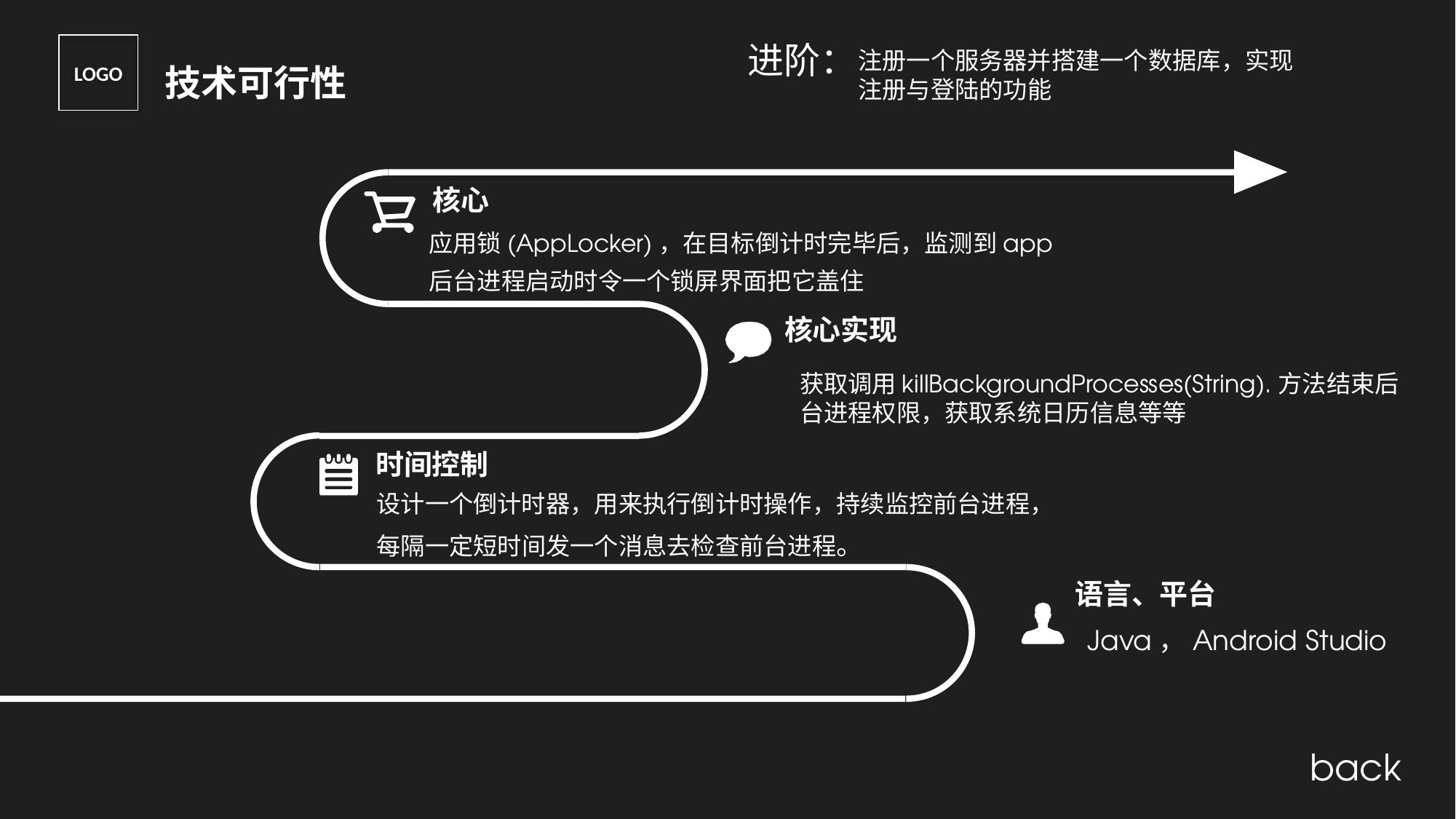

进阶：
LOGO
注册一个服务器并搭建一个数据库，实现注册与登陆的功能
技术可行性

核心

应用锁(AppLocker)，在目标倒计时完毕后，监测到app后台进程启动时令一个锁屏界面把它盖住

核心实现

获取调用killBackgroundProcesses(String).方法结束后台进程权限，获取系统日历信息等等

时间控制

设计一个倒计时器，用来执行倒计时操作，持续监控前台进程，每隔一定短时间发一个消息去检查前台进程。

语言、平台

Java，Android Studio

back